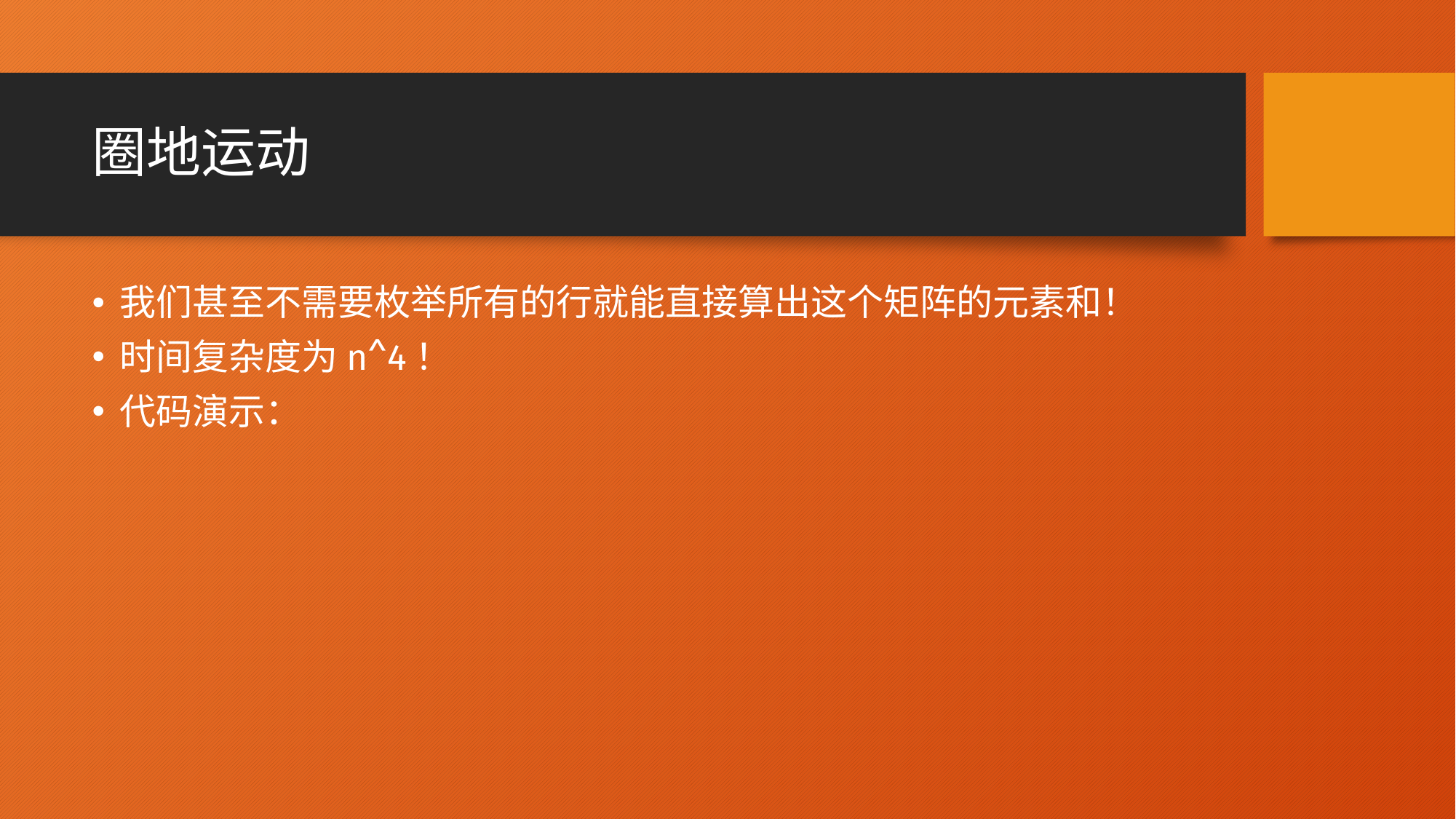

# 圈地运动
我们甚至不需要枚举所有的行就能直接算出这个矩阵的元素和！
时间复杂度为n^4！
代码演示：